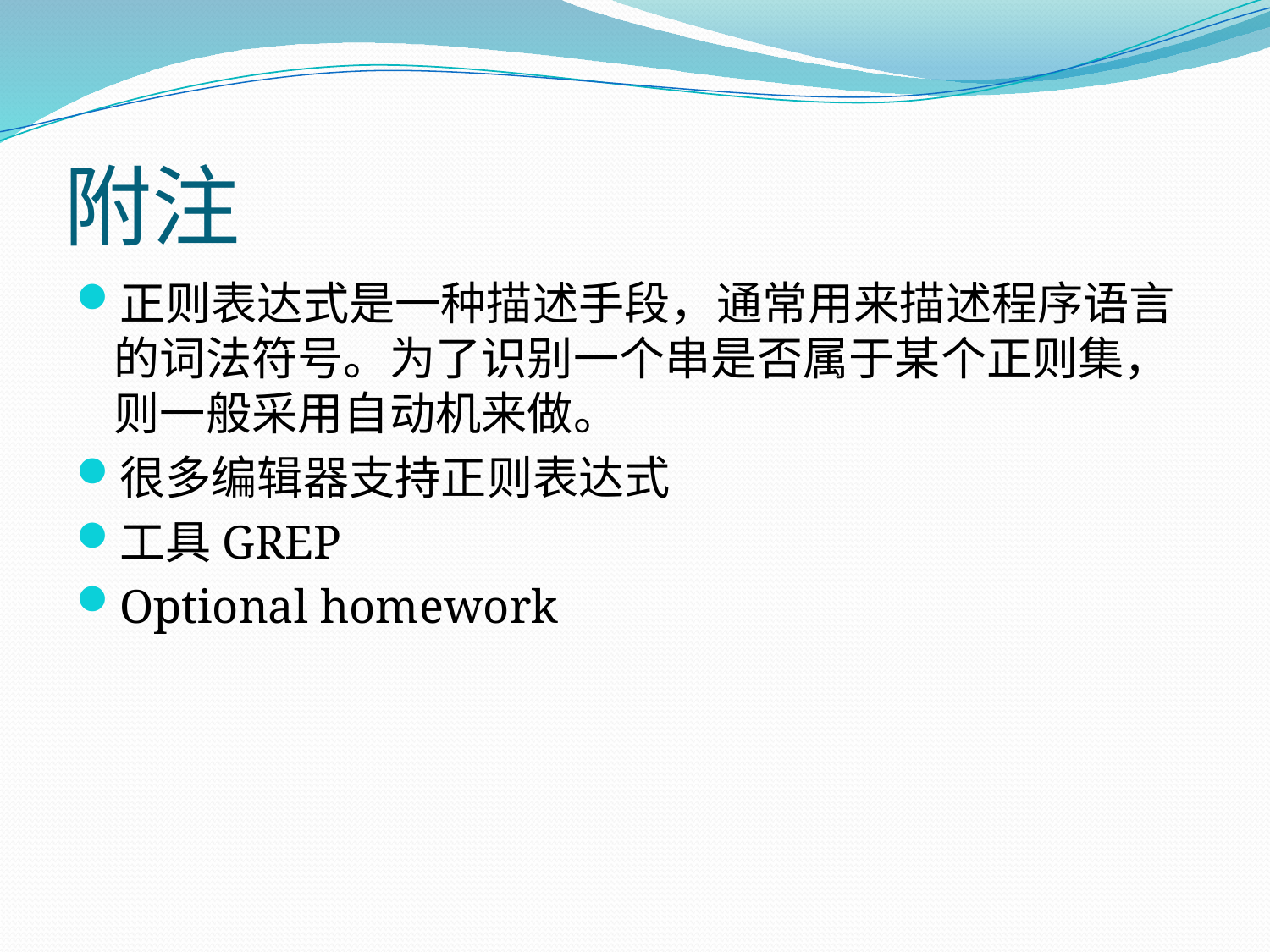

# 附注
正则表达式是一种描述手段，通常用来描述程序语言的词法符号。为了识别一个串是否属于某个正则集，则一般采用自动机来做。
很多编辑器支持正则表达式
工具GREP
Optional homework